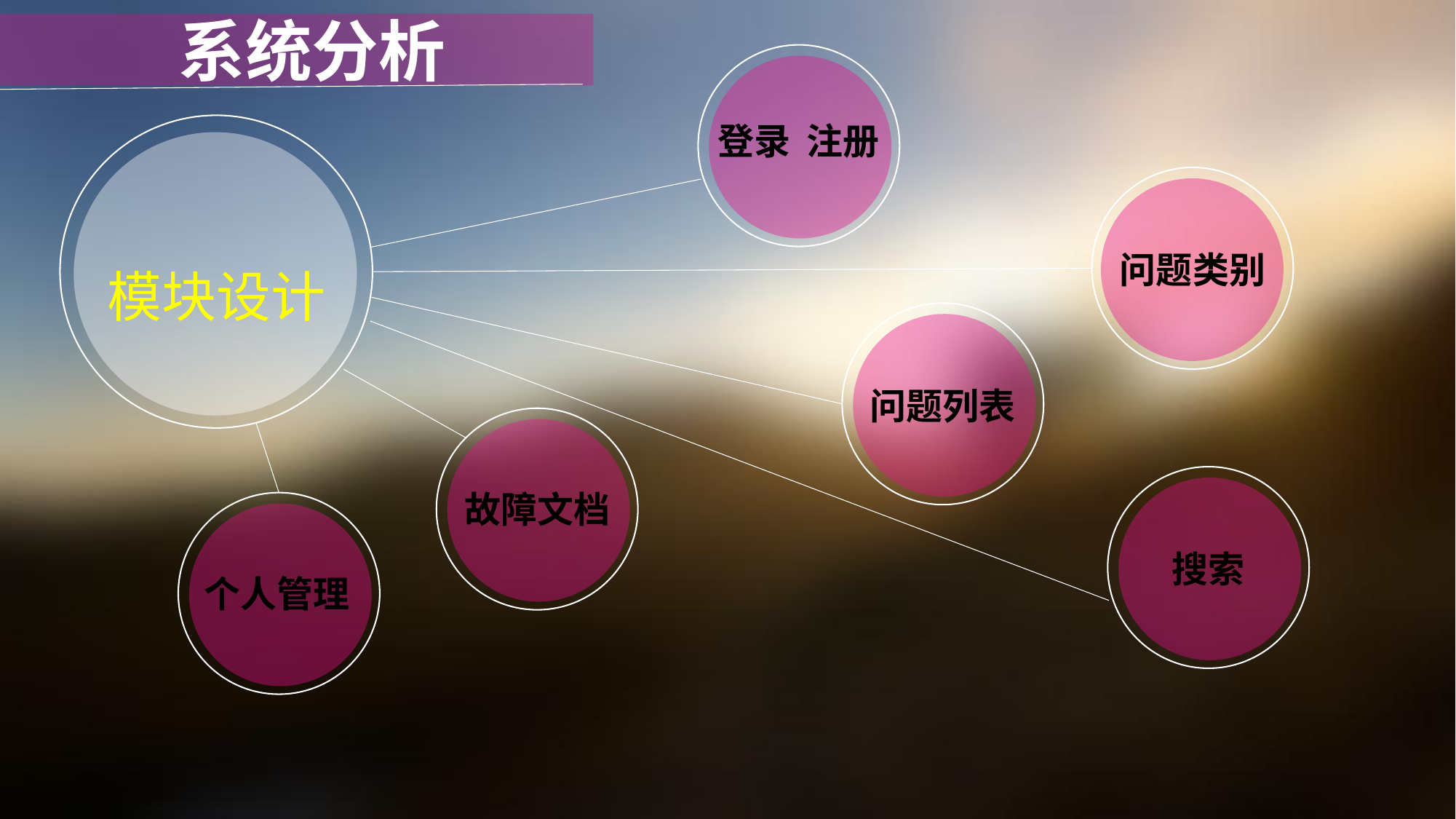

系统分析

登录  注册

模块设计
问题类别

问题列表

故障文档

搜索
个人管理